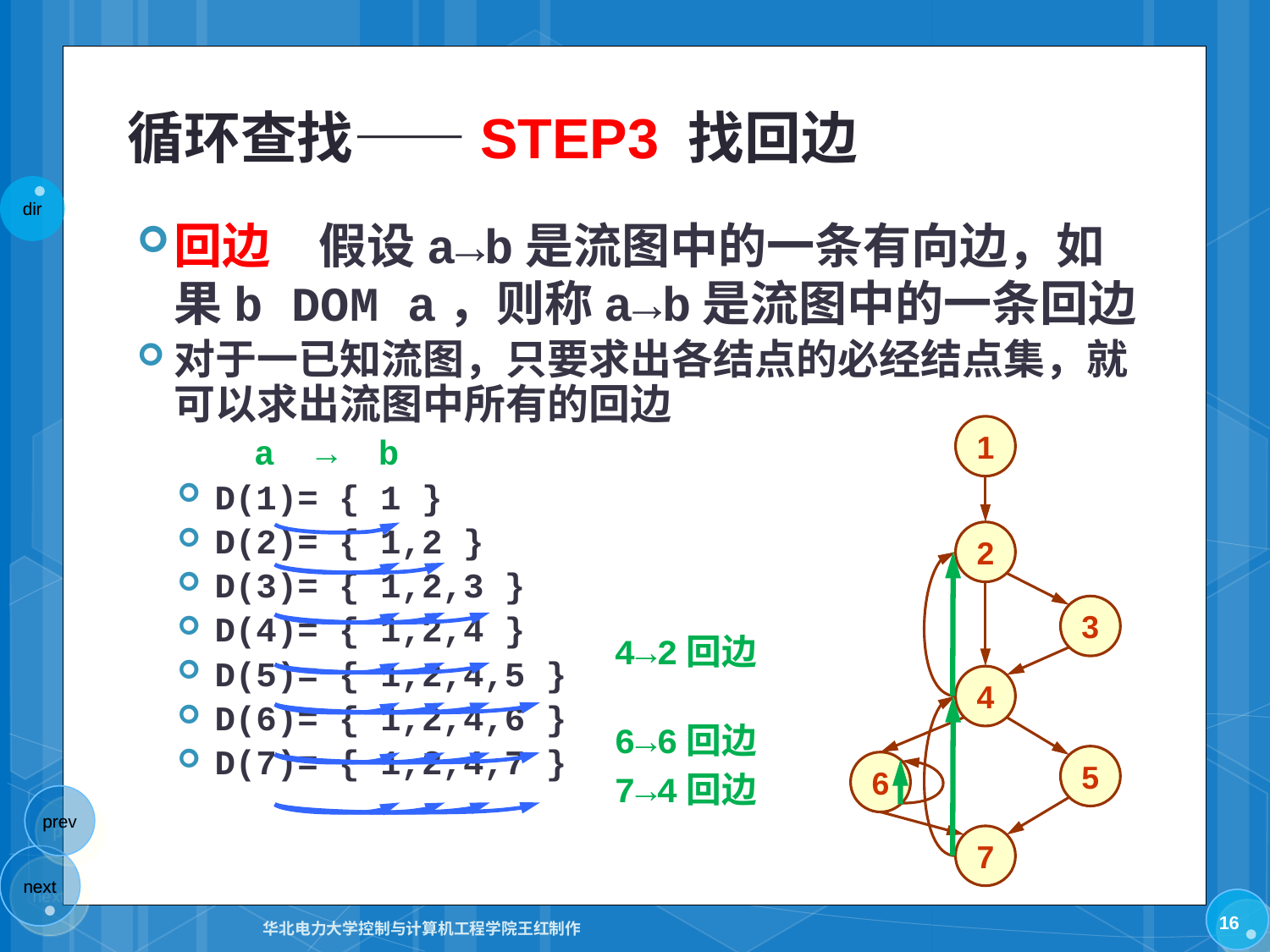

# 循环查找——STEP3 找回边
回边　假设a→b是流图中的一条有向边，如果b DOM a，则称a→b是流图中的一条回边
对于一已知流图，只要求出各结点的必经结点集，就可以求出流图中所有的回边
    a  →  b
D(1)= { 1 }
D(2)= { 1,2 }
D(3)= { 1,2,3 }
D(4)= { 1,2,4 }
D(5)= { 1,2,4,5 }
D(6)= { 1,2,4,6 }
D(7)= { 1,2,4,7 }
1
2

3

4→2回边

4

6→6回边
5
6

7→4回边

7
16
华北电力大学控制与计算机工程学院王红制作